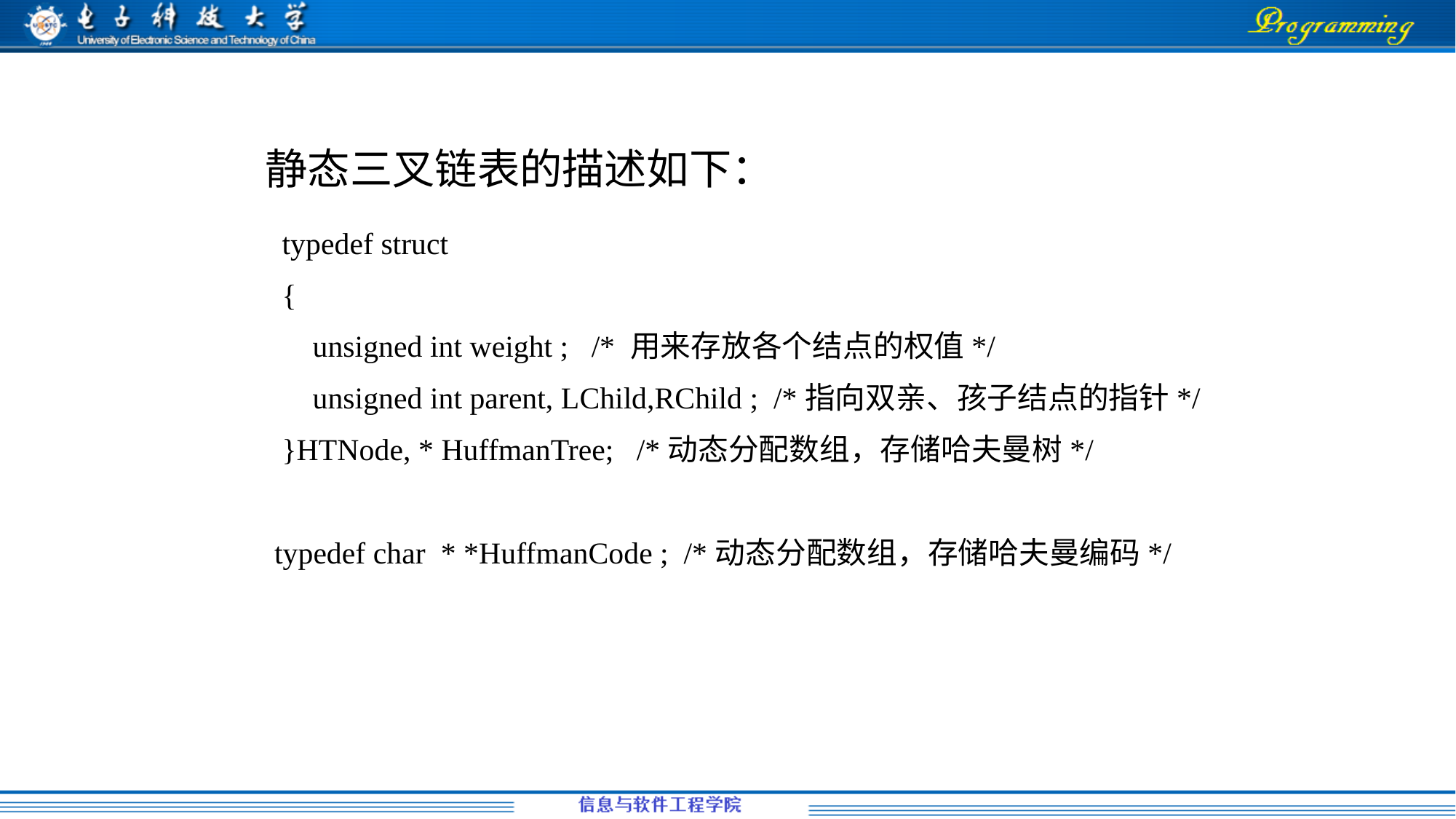

静态三叉链表的描述如下：
 typedef struct
 {
     unsigned int weight ;   /* 用来存放各个结点的权值*/
     unsigned int parent, LChild,RChild ;  /*指向双亲、孩子结点的指针*/
 }HTNode, * HuffmanTree;   /*动态分配数组，存储哈夫曼树*/

typedef char  * *HuffmanCode ;  /*动态分配数组，存储哈夫曼编码*/